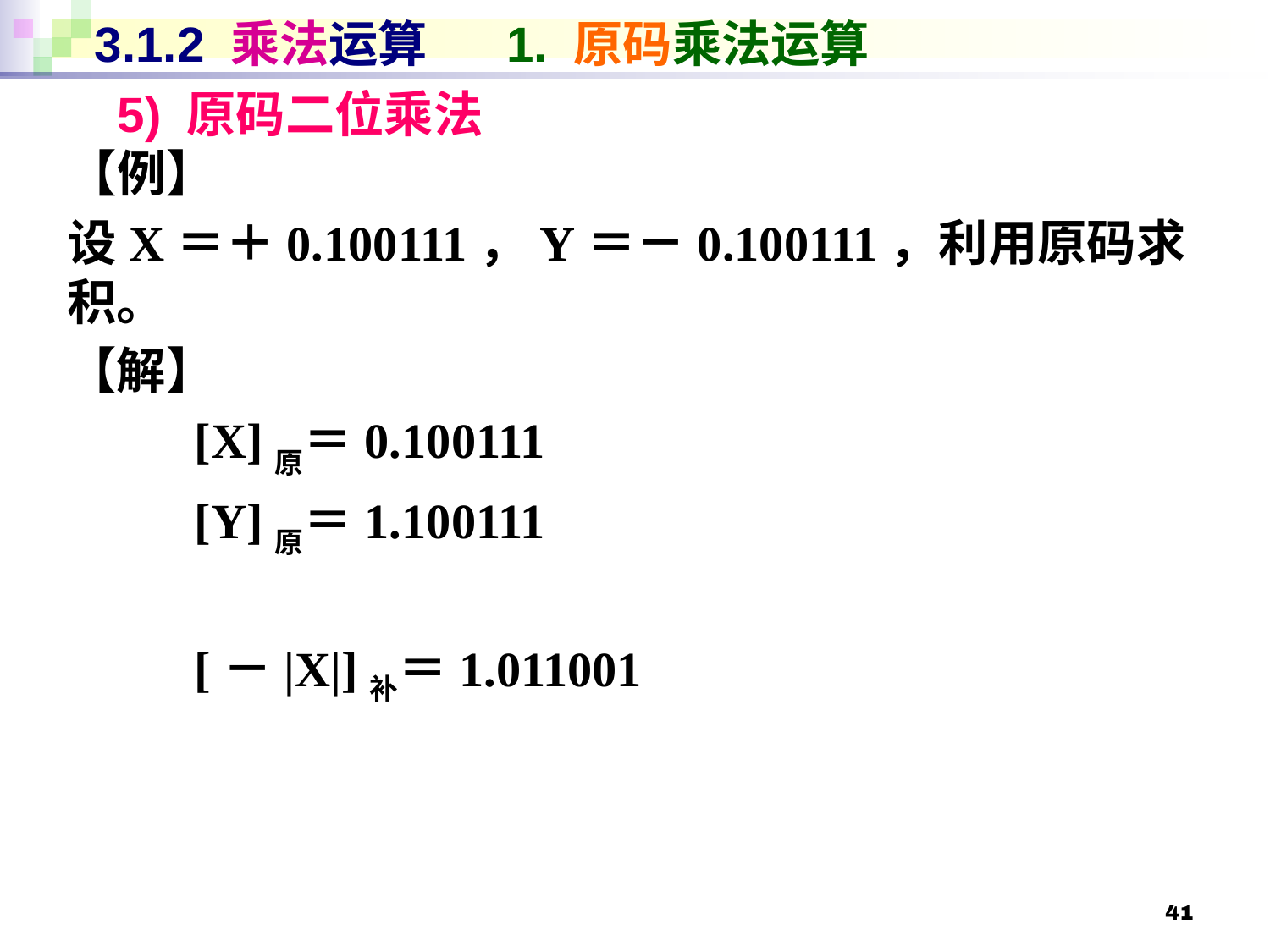

# 3.1.2 乘法运算      1. 原码乘法运算
5) 原码二位乘法
【例】
设X＝＋0.100111，Y＝－0.100111，利用原码求积。
【解】
	[X]原＝0.100111
	[Y]原＝1.100111

	[－|X|]补＝1.011001
41